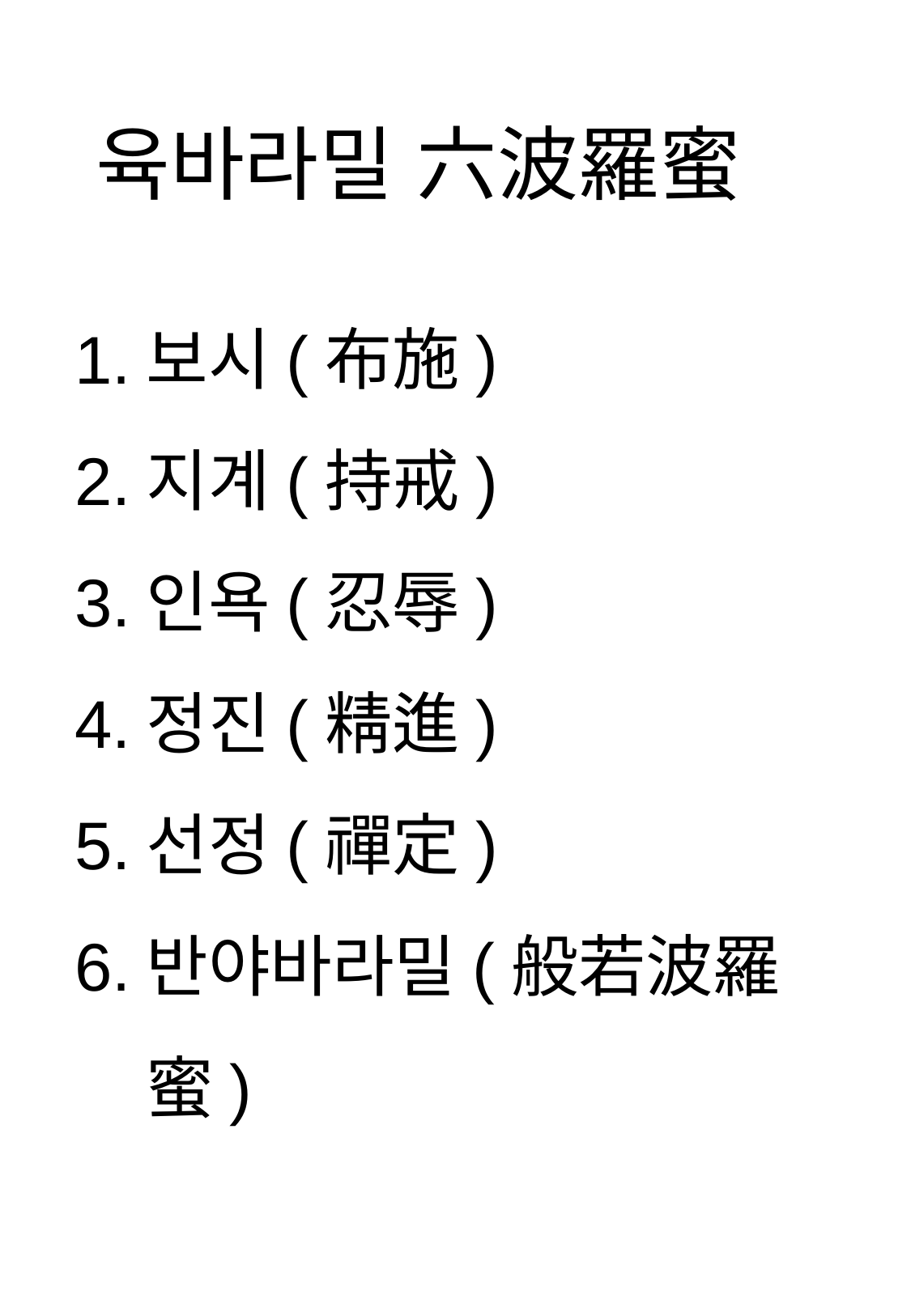

# 육바라밀 六波羅蜜
보시(布施)
지계(持戒)
인욕(忍辱)
정진(精進)
선정(禪定)
반야바라밀(般若波羅蜜)